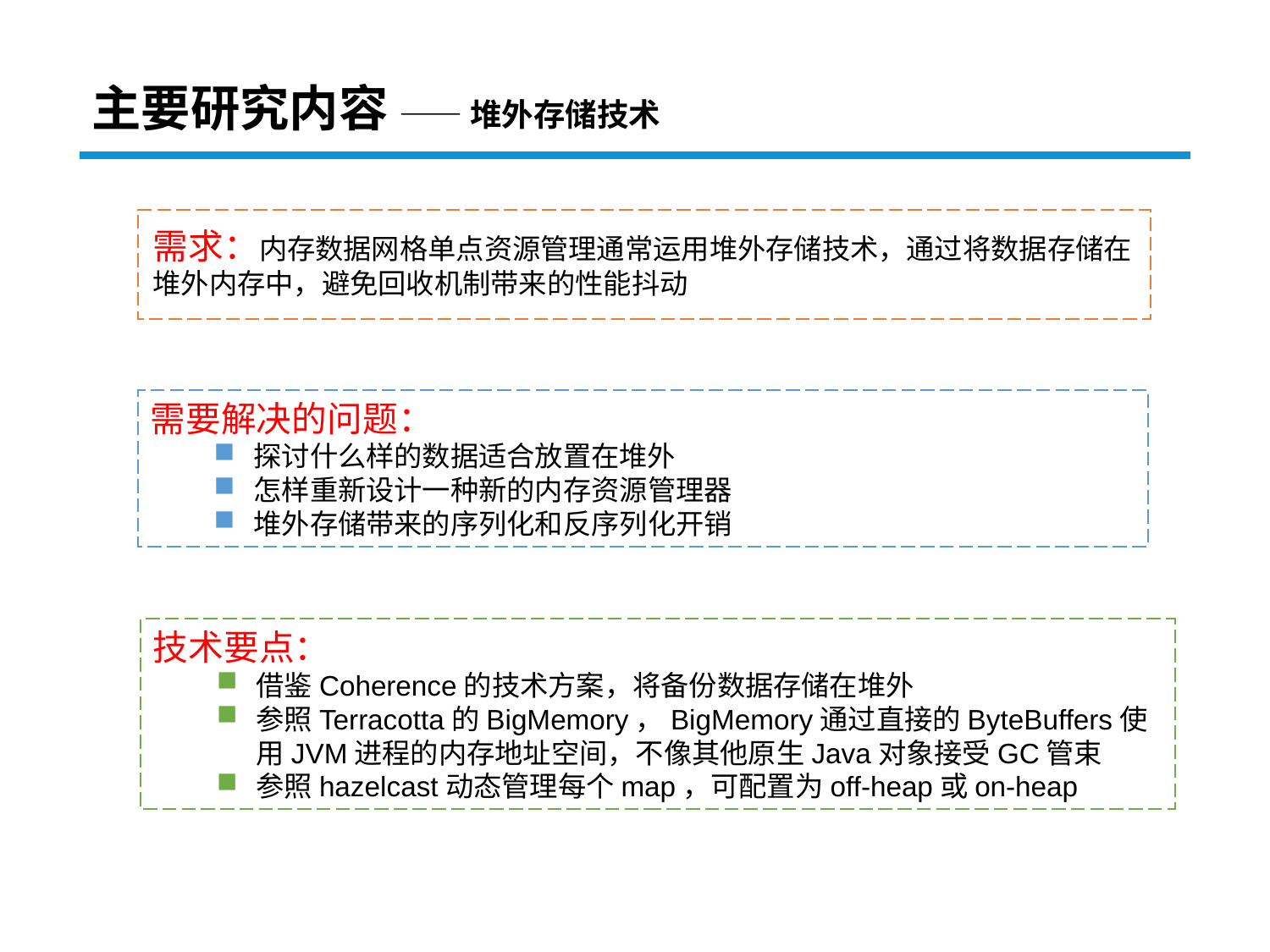

# 主要研究内容 —— 堆外存储技术
内存数据网格单点资源管理通过将运用堆外存储技术，通过将数据存储在堆外内存中，避免回收机制带来的性能抖动
需求：内存数据网格单点资源管理通常运用堆外存储技术，通过将数据存储在堆外内存中，避免回收机制带来的性能抖动
需要解决的问题：
探讨什么样的数据适合放置在堆外
怎样重新设计一种新的内存资源管理器
堆外存储带来的序列化和反序列化开销
技术要点：
借鉴Coherence的技术方案，将备份数据存储在堆外
参照Terracotta的BigMemory，BigMemory通过直接的ByteBuffers使用JVM进程的内存地址空间，不像其他原生Java对象接受GC管束
参照hazelcast动态管理每个map，可配置为off-heap或on-heap